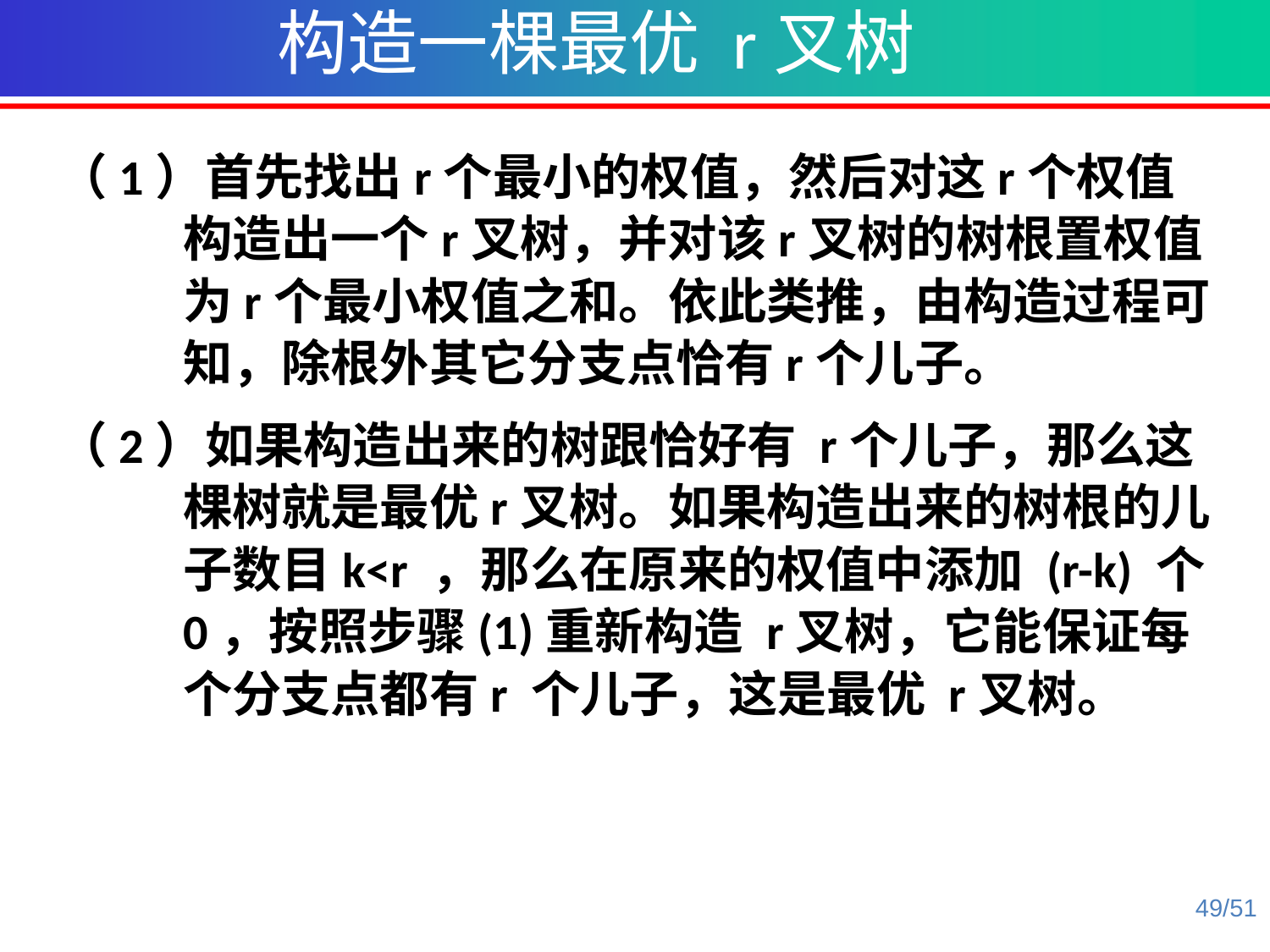

构造一棵最优 r叉树
（1）首先找出r个最小的权值，然后对这r个权值构造出一个r叉树，并对该r叉树的树根置权值为r个最小权值之和。依此类推，由构造过程可知，除根外其它分支点恰有r个儿子。
（2）如果构造出来的树跟恰好有 r个儿子，那么这棵树就是最优r叉树。如果构造出来的树根的儿子数目k<r ，那么在原来的权值中添加 (r-k) 个0，按照步骤(1)重新构造 r叉树，它能保证每个分支点都有r 个儿子，这是最优 r叉树。
49/51